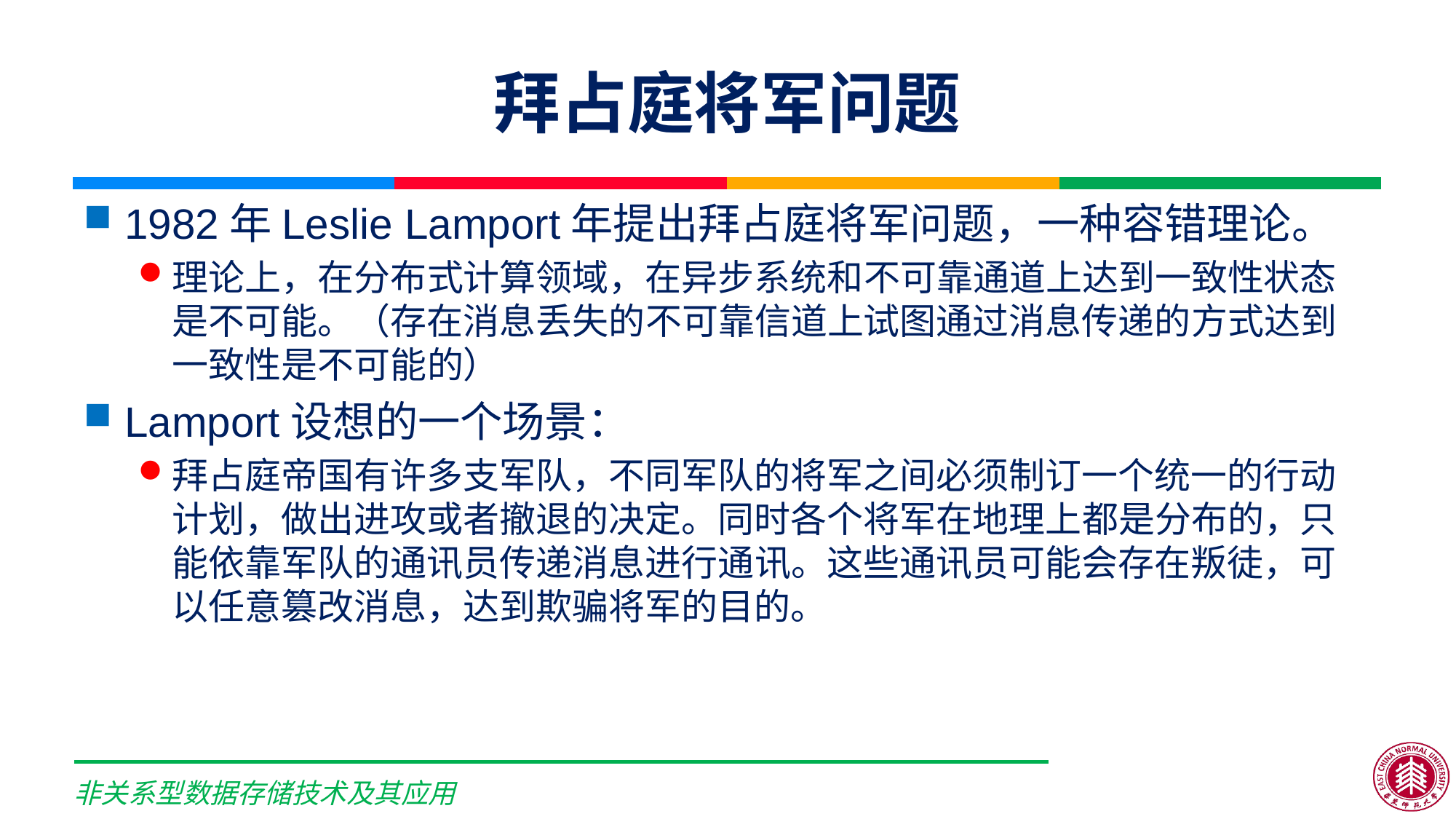

# 拜占庭将军问题
1982年Leslie Lamport年提出拜占庭将军问题，一种容错理论。
理论上，在分布式计算领域，在异步系统和不可靠通道上达到一致性状态是不可能。（存在消息丢失的不可靠信道上试图通过消息传递的方式达到一致性是不可能的）
Lamport设想的一个场景：
拜占庭帝国有许多支军队，不同军队的将军之间必须制订一个统一的行动计划，做出进攻或者撤退的决定。同时各个将军在地理上都是分布的，只能依靠军队的通讯员传递消息进行通讯。这些通讯员可能会存在叛徒，可以任意篡改消息，达到欺骗将军的目的。